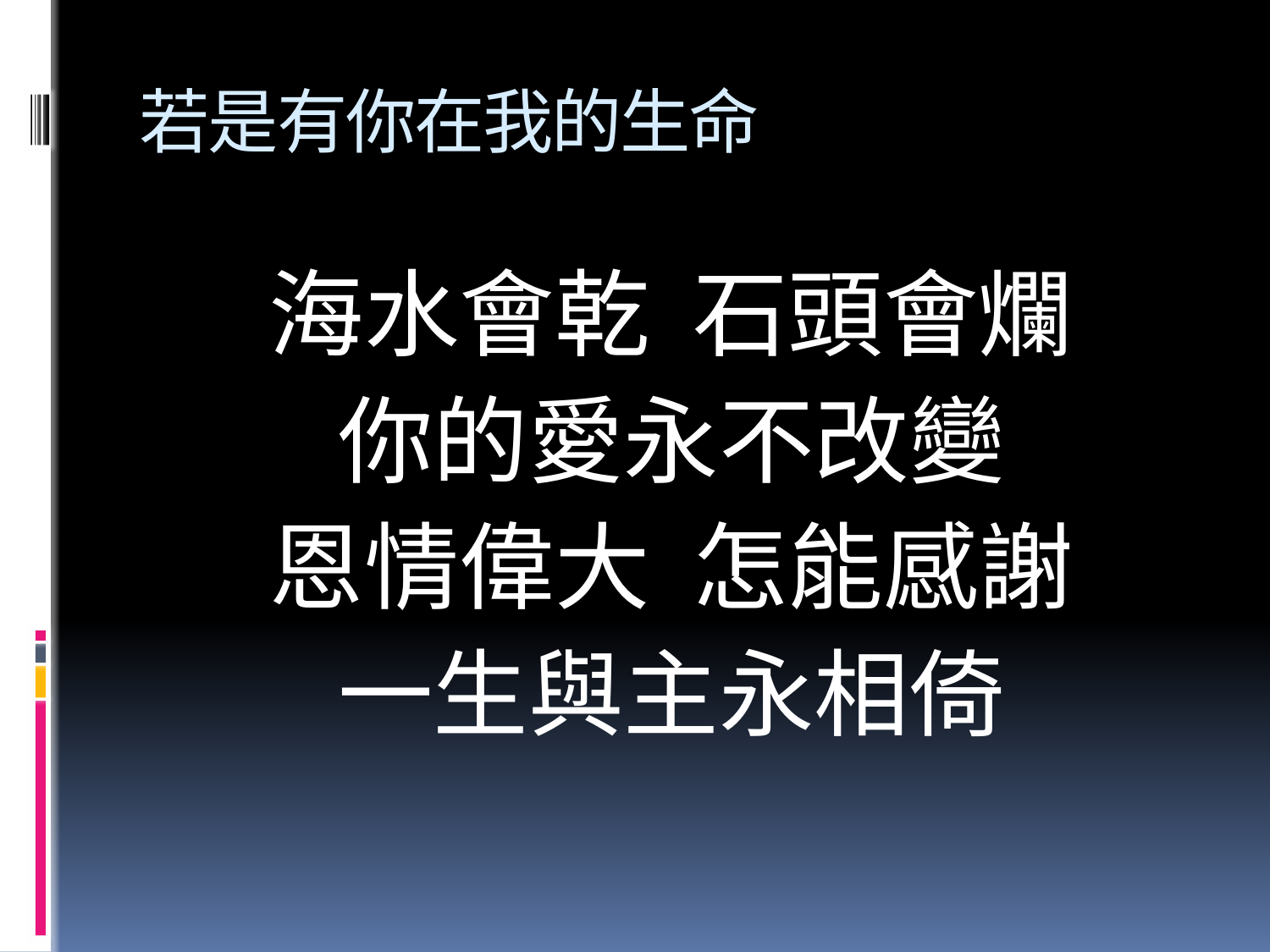

# 若是有你在我的生命
海水會乾  石頭會爛
你的愛永不改變
恩情偉大  怎能感謝
一生與主永相倚